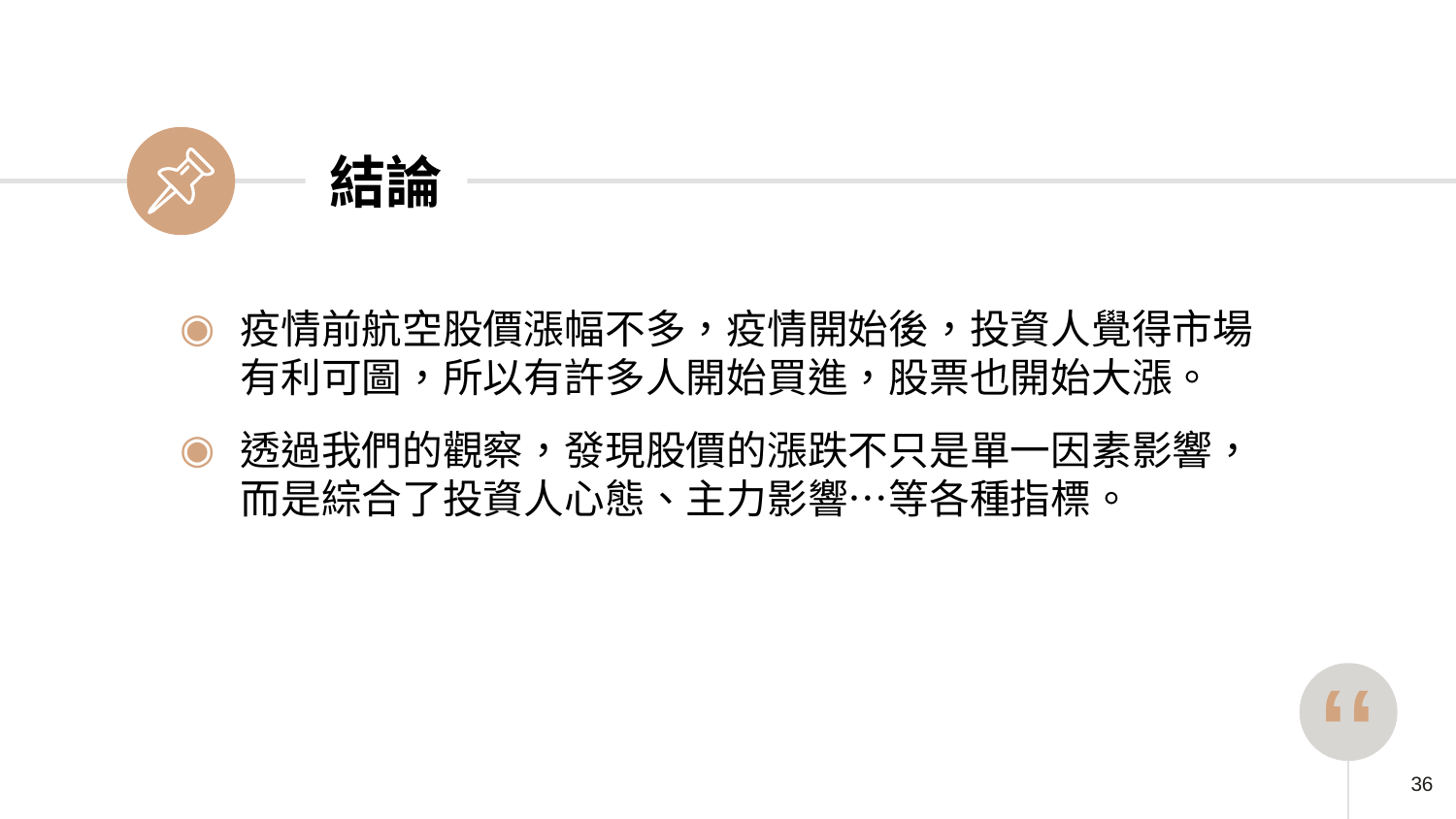

# 結論
疫情前航空股價漲幅不多，疫情開始後，投資人覺得市場有利可圖，所以有許多人開始買進，股票也開始大漲。
透過我們的觀察，發現股價的漲跌不只是單一因素影響，而是綜合了投資人心態、主力影響…等各種指標。

,,
36